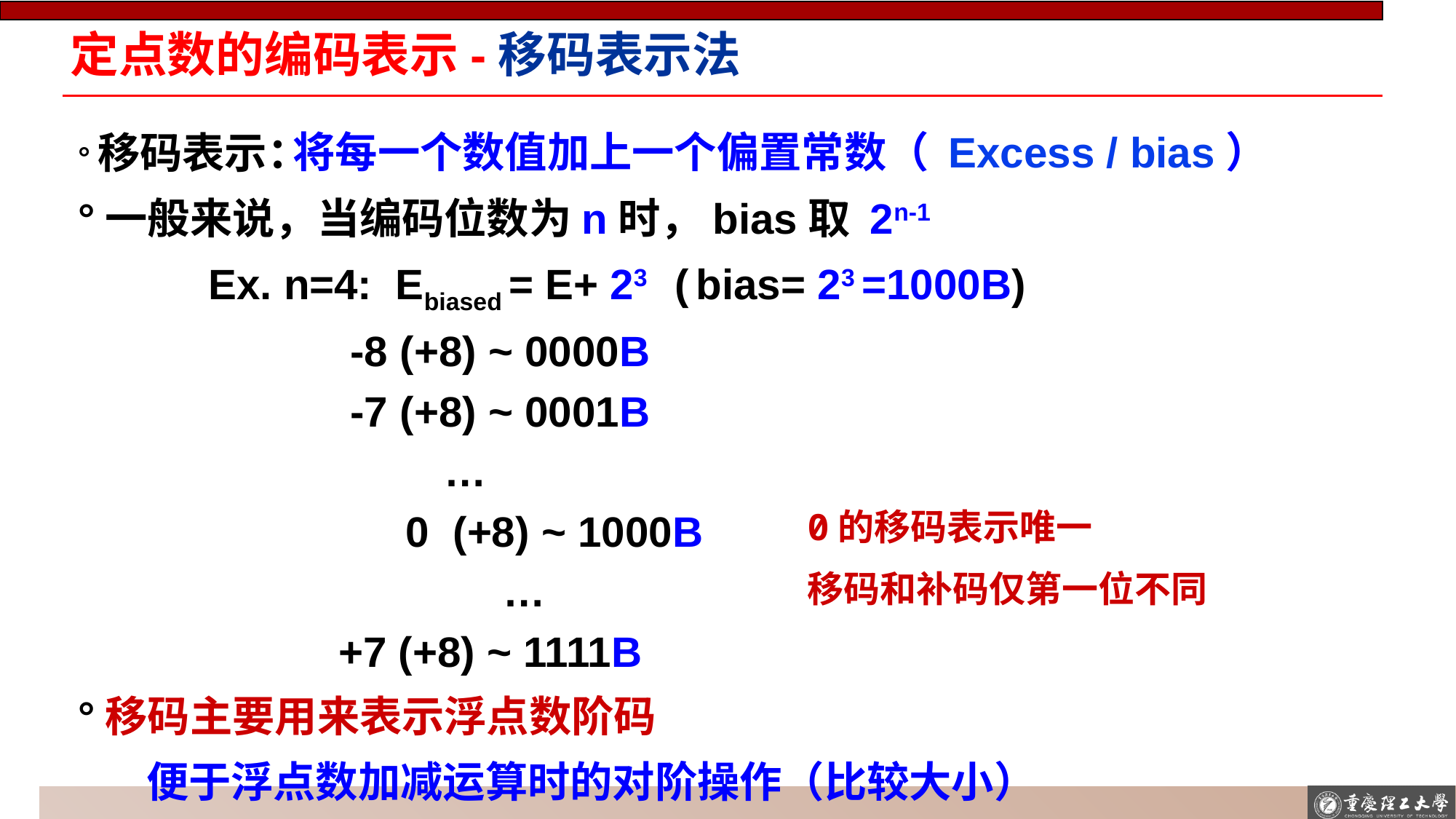

# 定点数的编码表示-移码表示法
将每一个数值加上一个偏置常数（ Excess / bias）
°移码表示：
°一般来说，当编码位数为n时，bias取 2n-1
           Ex. n=4:  Ebiased = E+ 23    ( bias= 23 =1000B)
                       -8 (+8) ~ 0000B
                       -7 (+8) ~ 0001B
                               …
		               0  (+8) ~ 1000B
 			              …
                      +7 (+8) ~ 1111B
°移码主要用来表示浮点数阶码
      便于浮点数加减运算时的对阶操作（比较大小）
0的移码表示唯一
移码和补码仅第一位不同